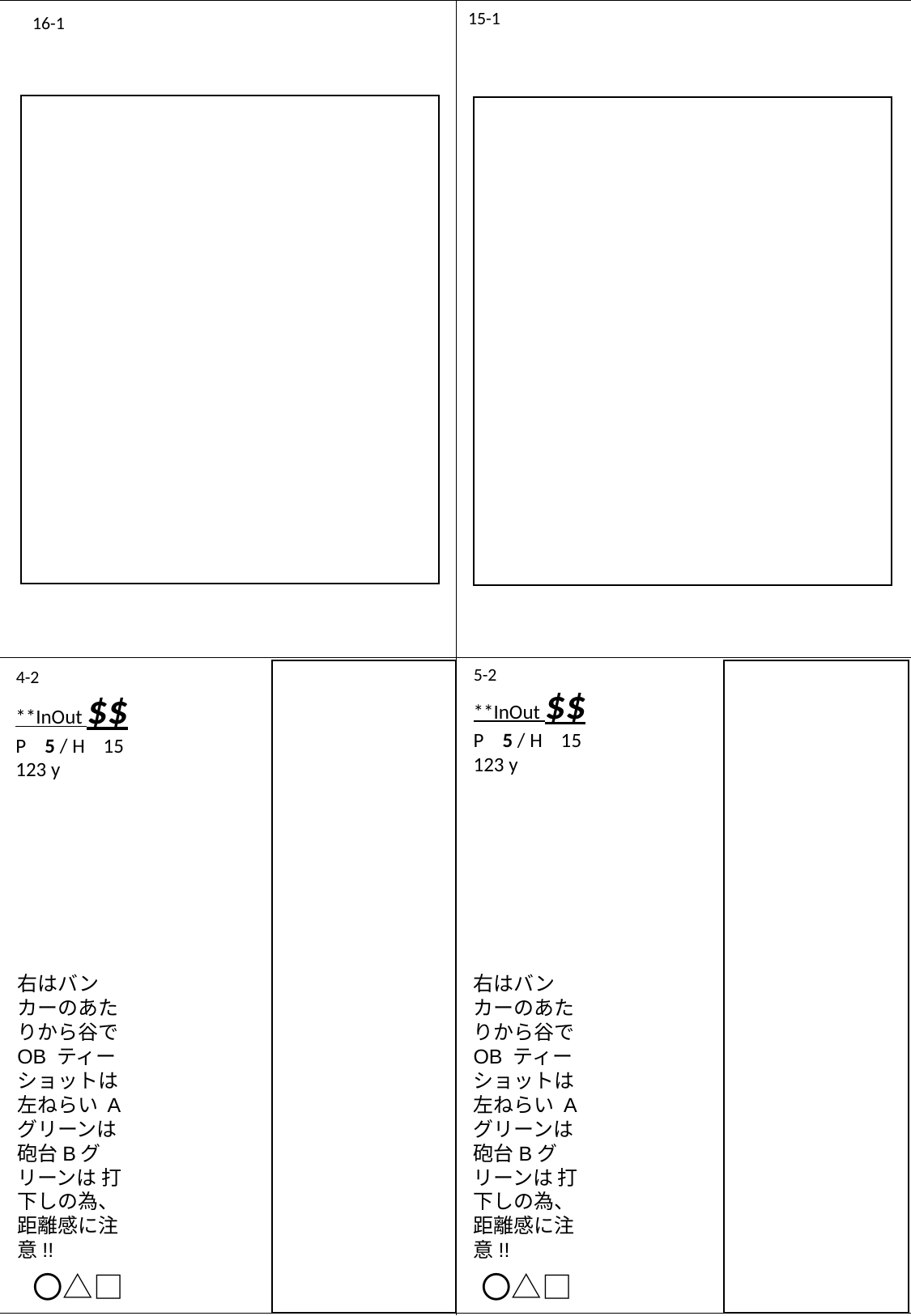

15-1
16-1

5-2
4-2

**InOut $$
P    5 / H    15
123 y
**InOut $$
P    5 / H    15
123 y
右はバンカーのあたりから谷でOB ティーショットは左ねらい Aグリーンは砲台Bグリーンは 打下しの為、距離感に注意!!
右はバンカーのあたりから谷でOB ティーショットは左ねらい Aグリーンは砲台Bグリーンは 打下しの為、距離感に注意!!
〇△□
〇△□